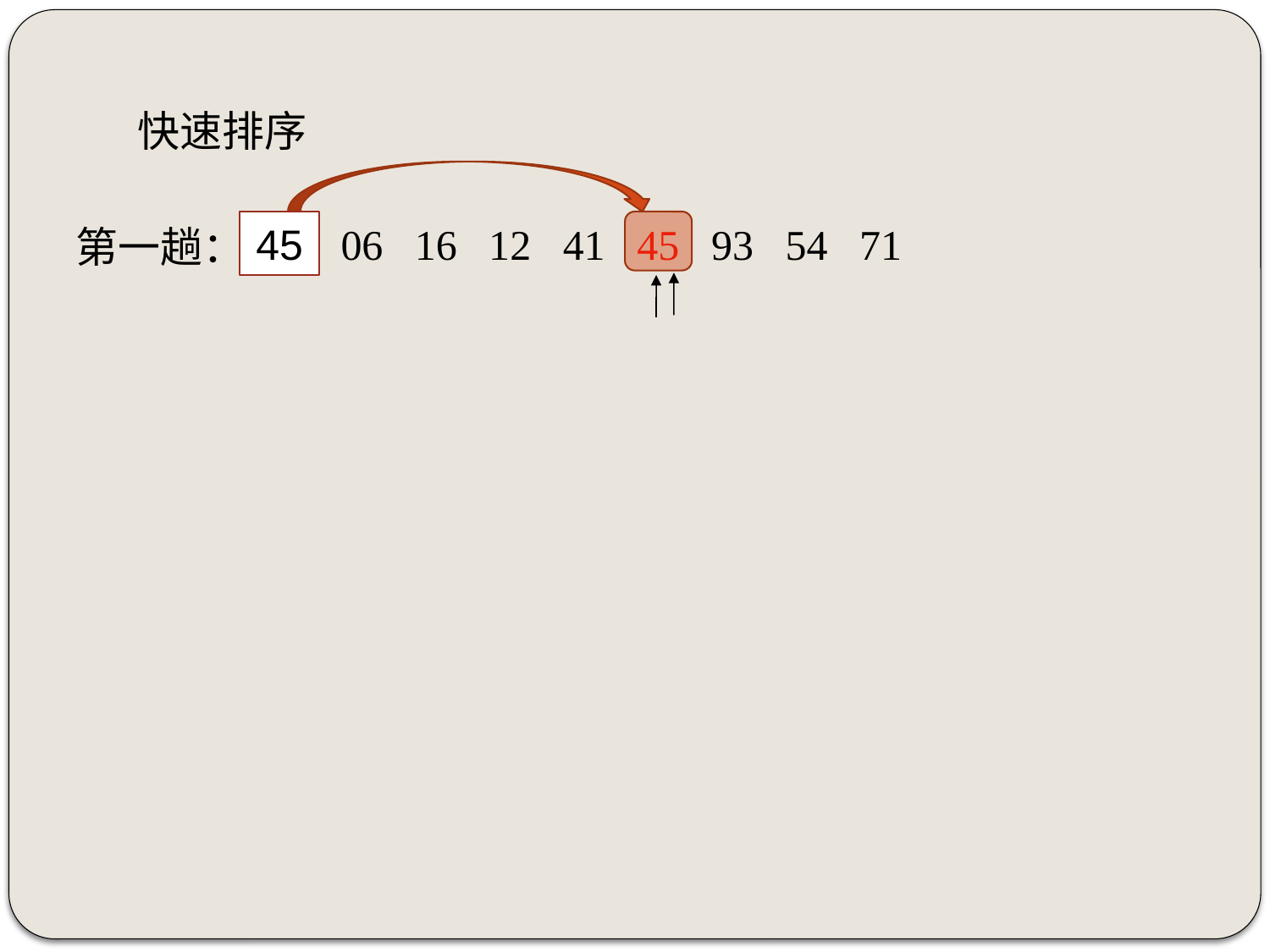

快速排序

45
06   16   12   41   45   93   54   71

第一趟：